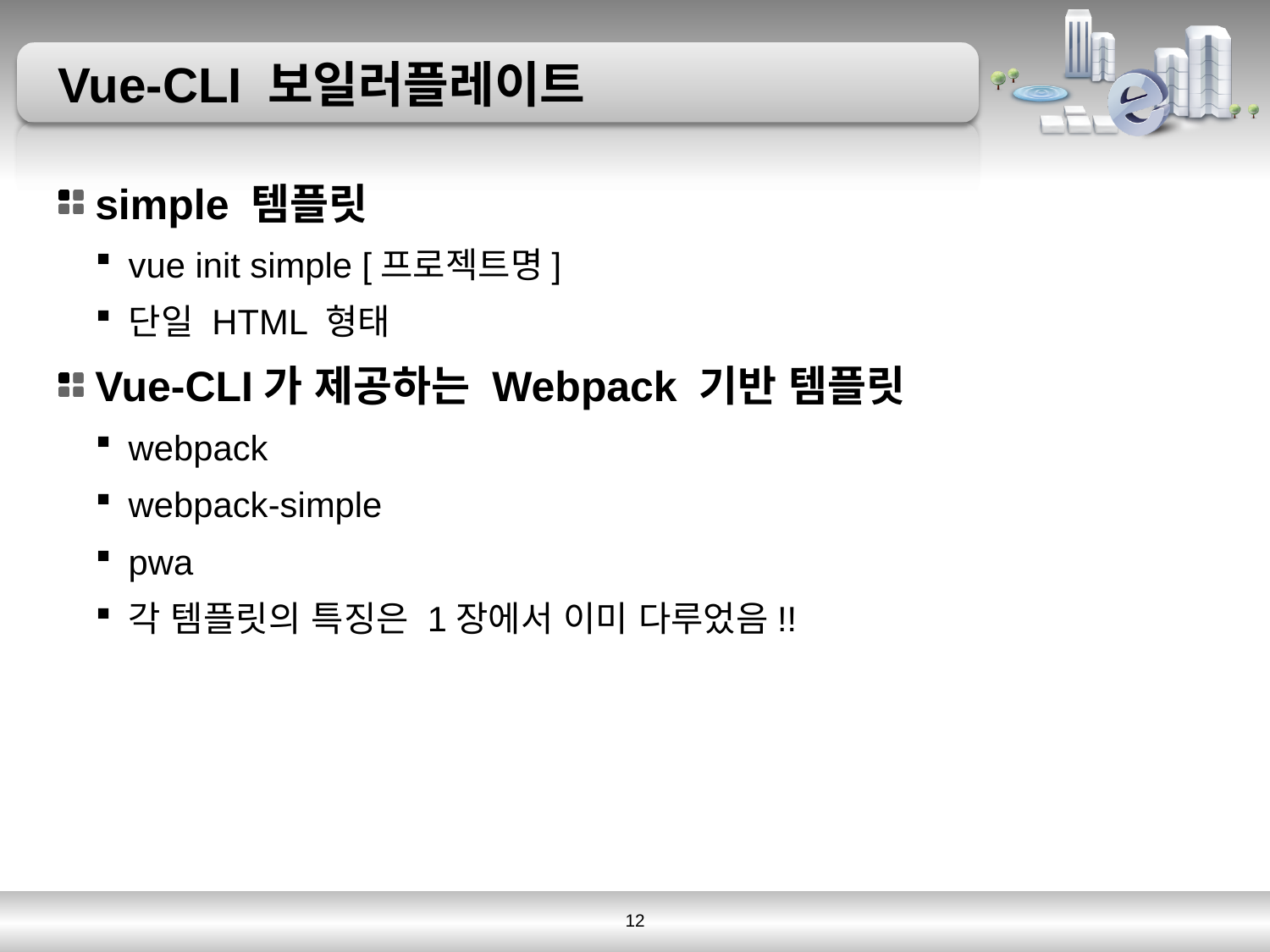

# Vue-CLI 보일러플레이트
simple 템플릿
vue init simple [프로젝트명]
단일 HTML 형태
Vue-CLI가 제공하는 Webpack 기반 템플릿
webpack
webpack-simple
pwa
각 템플릿의 특징은 1장에서 이미 다루었음!!